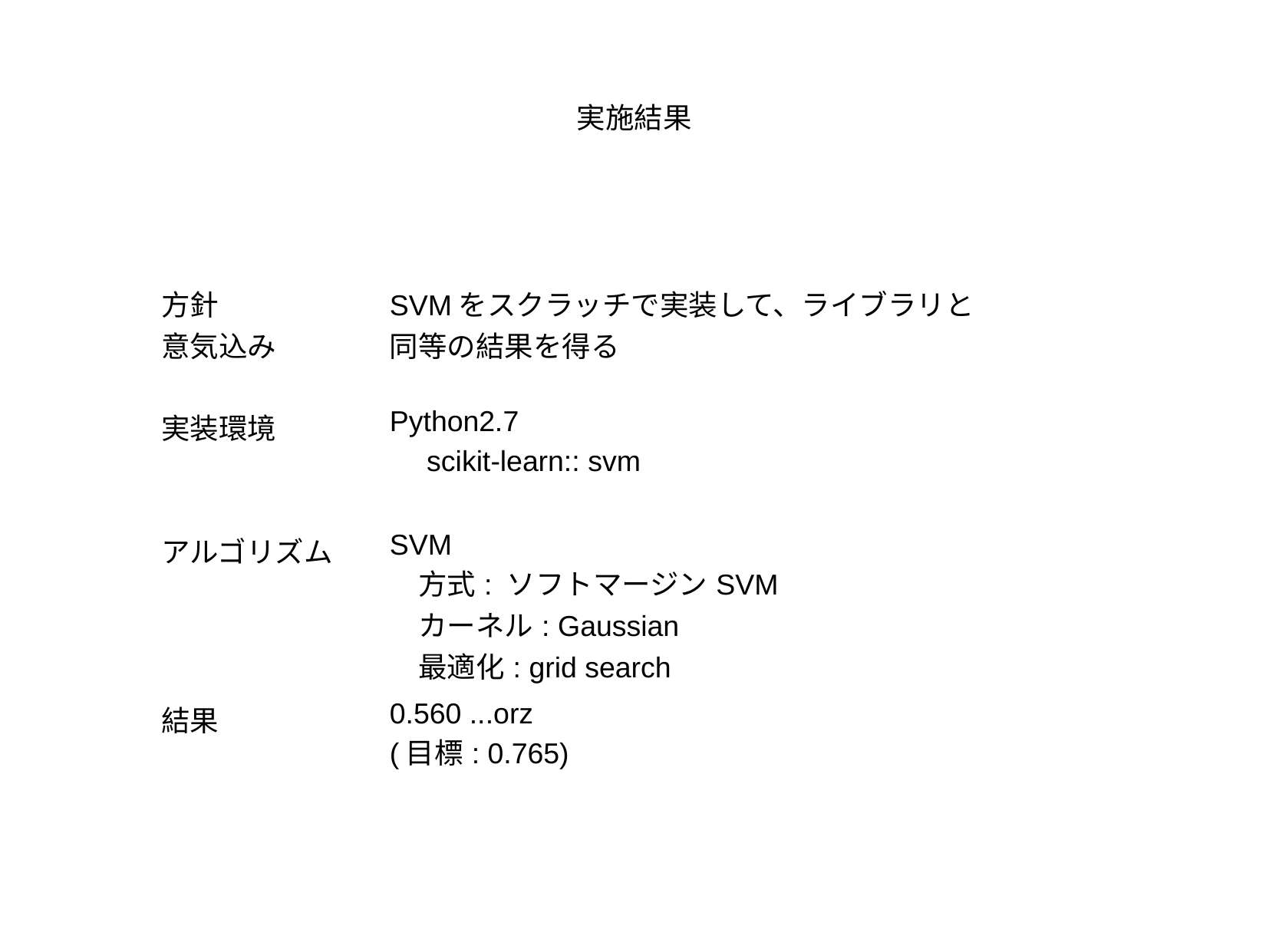

実施結果
| 方針 意気込み | SVMをスクラッチで実装して、ライブラリと同等の結果を得る |
| --- | --- |
| 実装環境 | Python2.7 　scikit-learn:: svm |
| アルゴリズム | SVM 　方式: ソフトマージンSVM 　カーネル: Gaussian 　最適化: grid search |
| 結果 | 0.560 ...orz (目標: 0.765) |